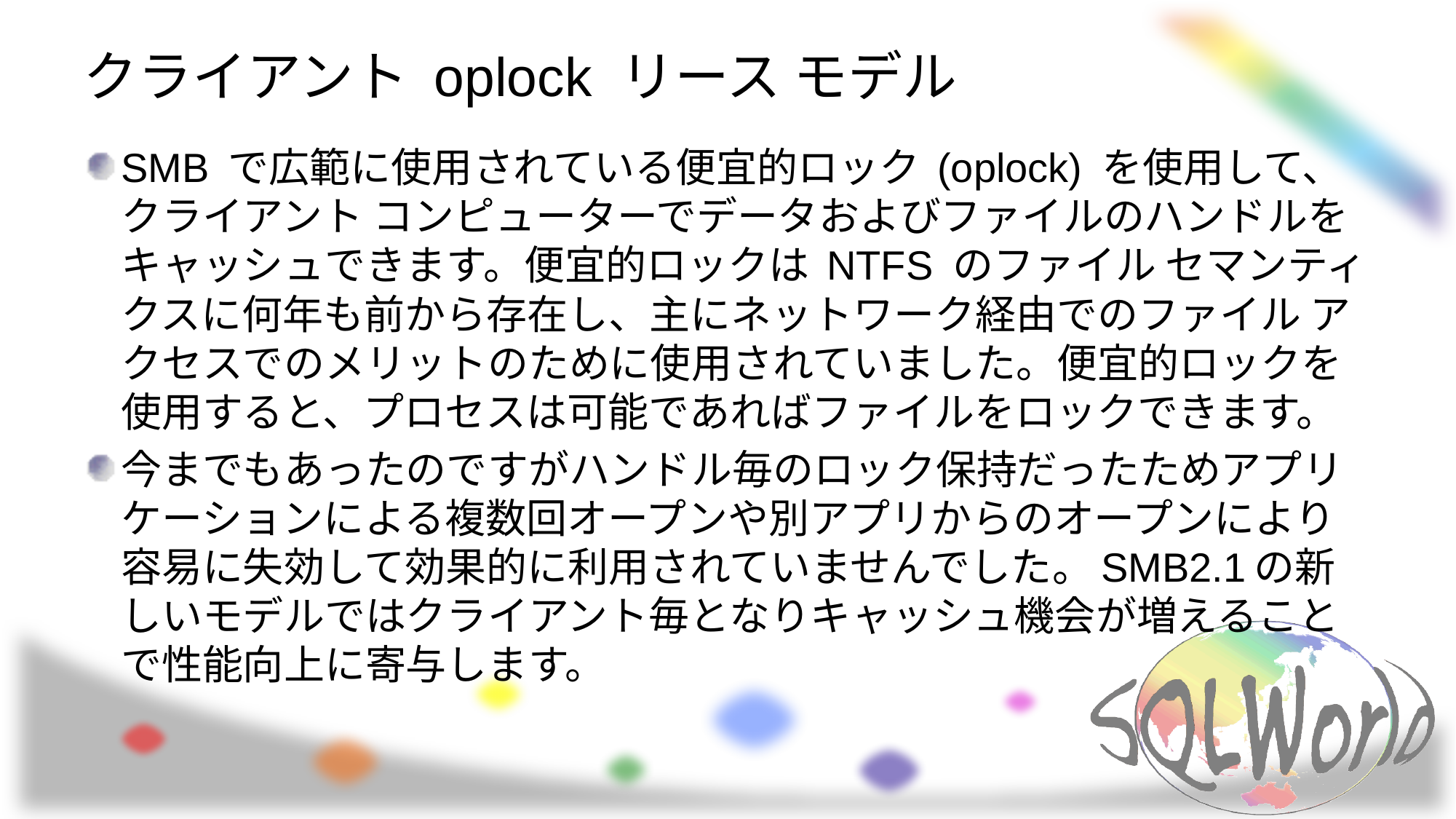

# クライアント oplock リース モデル
SMB で広範に使用されている便宜的ロック (oplock) を使用して、クライアント コンピューターでデータおよびファイルのハンドルをキャッシュできます。便宜的ロックは NTFS のファイル セマンティクスに何年も前から存在し、主にネットワーク経由でのファイル アクセスでのメリットのために使用されていました。便宜的ロックを使用すると、プロセスは可能であればファイルをロックできます。
今までもあったのですがハンドル毎のロック保持だったためアプリケーションによる複数回オープンや別アプリからのオープンにより容易に失効して効果的に利用されていませんでした。SMB2.1の新しいモデルではクライアント毎となりキャッシュ機会が増えることで性能向上に寄与します。